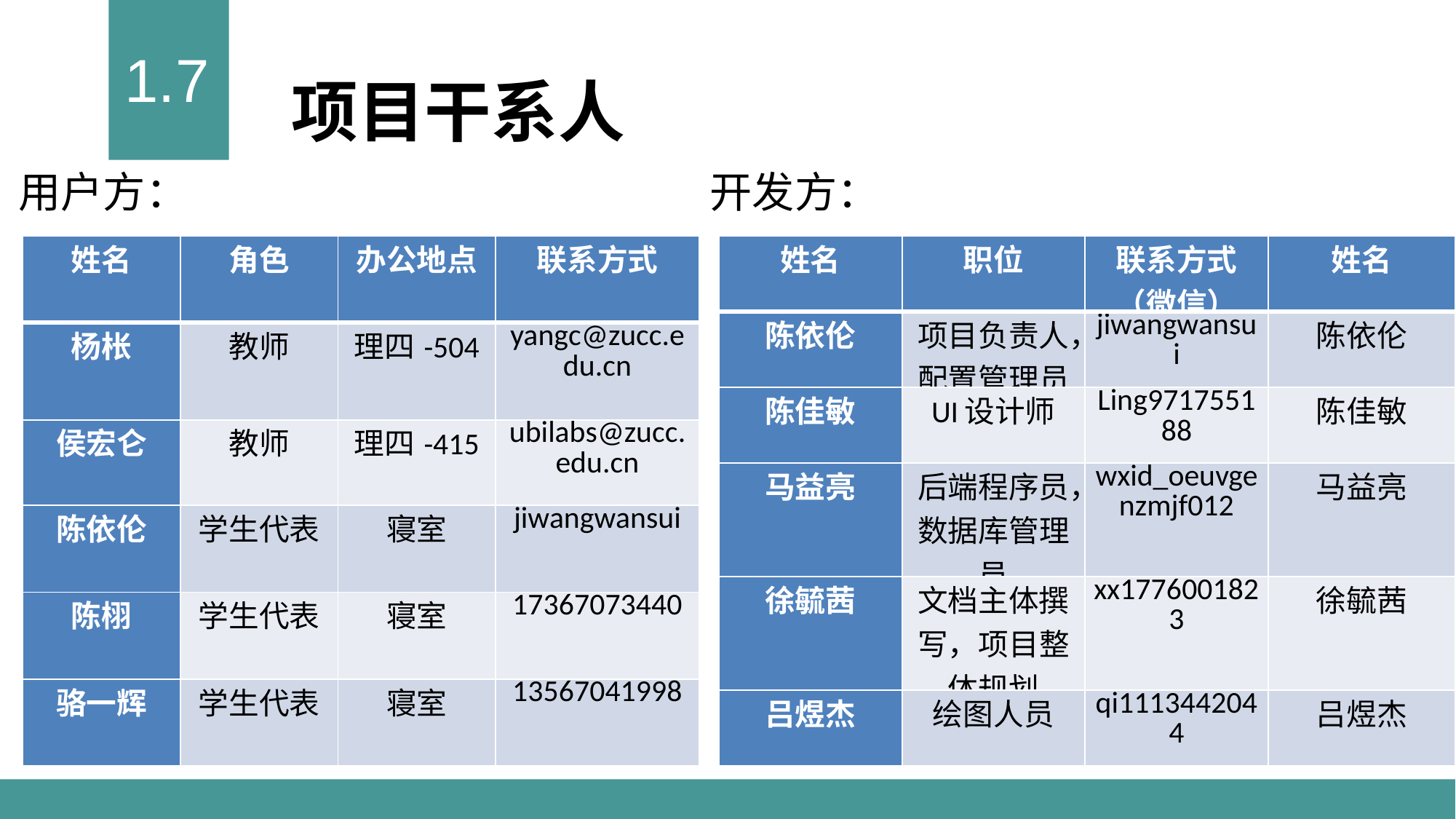

1.7
项目干系人
开发方：
用户方：
| 姓名 | 角色 | 办公地点 | 联系方式 |
| --- | --- | --- | --- |
| 杨枨 | 教师 | 理四-504 | yangc@zucc.edu.cn |
| 侯宏仑 | 教师 | 理四-415 | ubilabs@zucc.edu.cn |
| 陈依伦 | 学生代表 | 寝室 | jiwangwansui |
| 陈栩 | 学生代表 | 寝室 | 17367073440 |
| 骆一辉 | 学生代表 | 寝室 | 13567041998 |
| 姓名 | 职位 | 联系方式（微信） | 姓名 |
| --- | --- | --- | --- |
| 陈依伦 | 项目负责人，配置管理员 | jiwangwansui | 陈依伦 |
| 陈佳敏 | UI设计师 | Ling971755188 | 陈佳敏 |
| 马益亮 | 后端程序员，数据库管理员 | wxid\_oeuvgenzmjf012 | 马益亮 |
| 徐毓茜 | 文档主体撰写，项目整体规划 | xx1776001823 | 徐毓茜 |
| 吕煜杰 | 绘图人员 | qi1113442044 | 吕煜杰 |